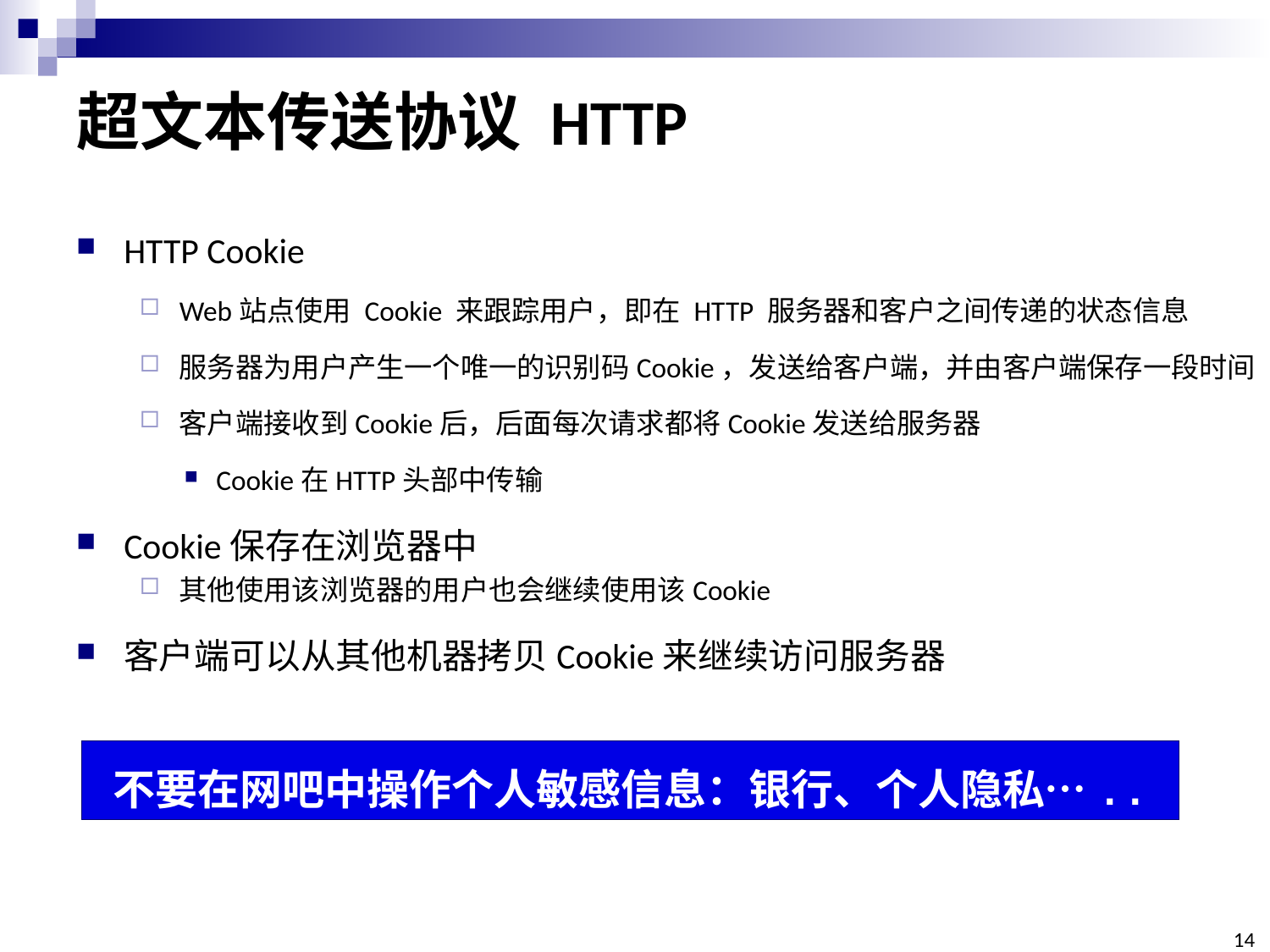

# 超文本传送协议 HTTP
HTTP Cookie
Web站点使用 Cookie 来跟踪用户，即在 HTTP 服务器和客户之间传递的状态信息
服务器为用户产生一个唯一的识别码Cookie，发送给客户端，并由客户端保存一段时间
客户端接收到Cookie后，后面每次请求都将Cookie发送给服务器
Cookie在HTTP头部中传输
Cookie保存在浏览器中
其他使用该浏览器的用户也会继续使用该Cookie
客户端可以从其他机器拷贝Cookie来继续访问服务器
不要在网吧中操作个人敏感信息：银行、个人隐私…..
14